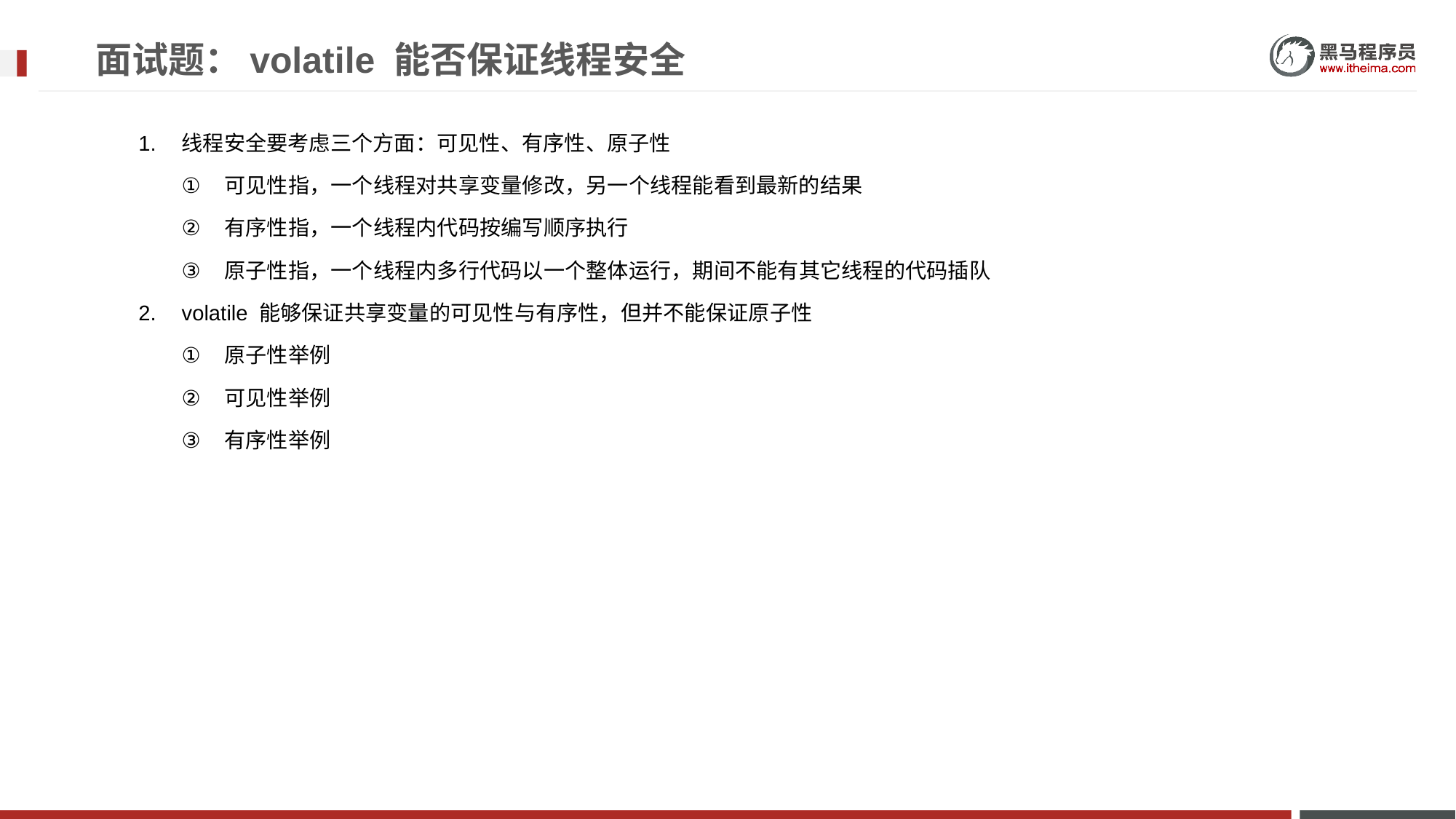

# 面试题：volatile 能否保证线程安全
线程安全要考虑三个方面：可见性、有序性、原子性
可见性指，一个线程对共享变量修改，另一个线程能看到最新的结果
有序性指，一个线程内代码按编写顺序执行
原子性指，一个线程内多行代码以一个整体运行，期间不能有其它线程的代码插队
volatile 能够保证共享变量的可见性与有序性，但并不能保证原子性
原子性举例
可见性举例
有序性举例